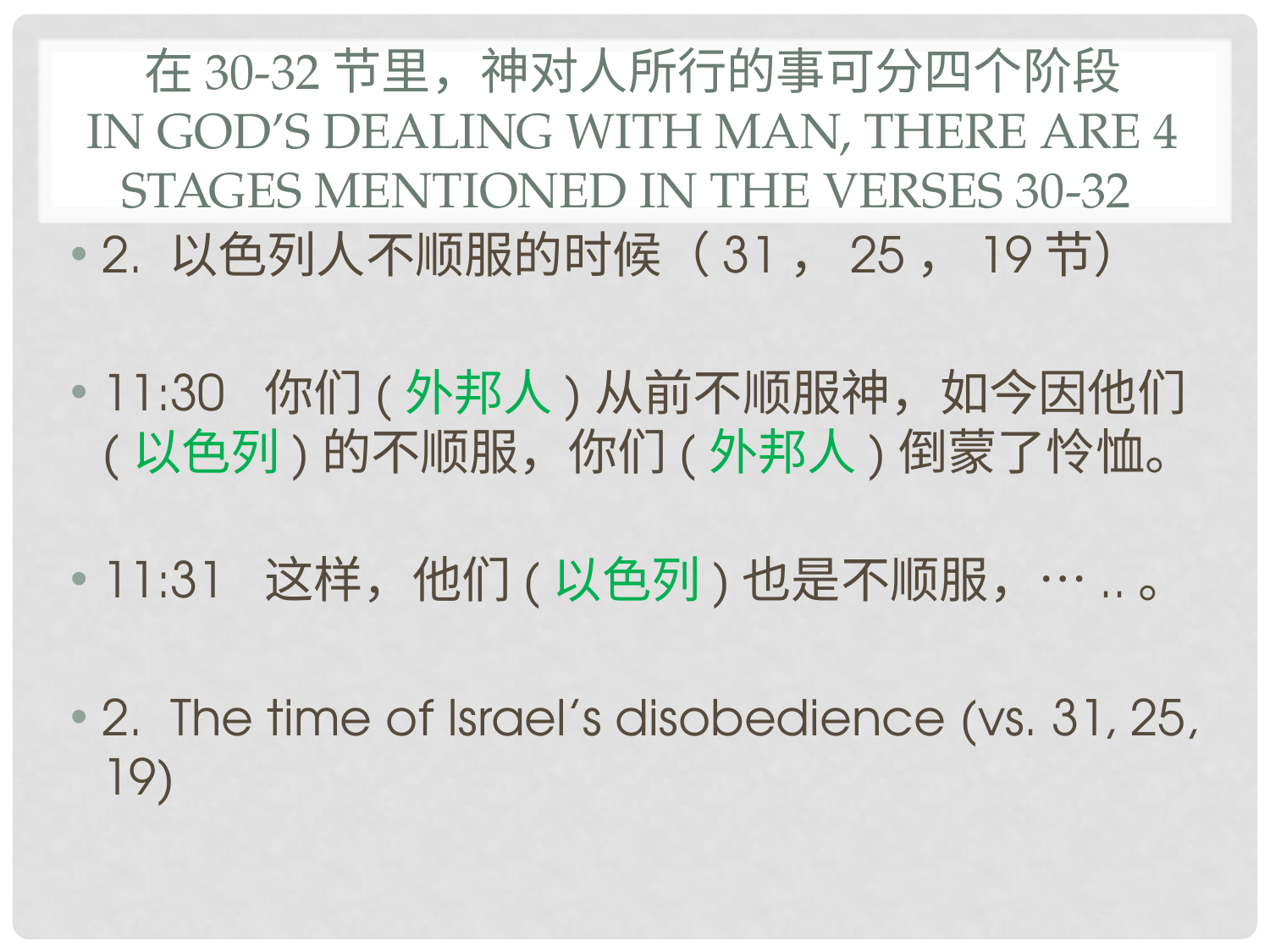

# 在30-32节里，神对人所行的事可分四个阶段 in God’s dealing with man, there are 4 stages mentioned in the verses 30-32
2. 以色列人不顺服的时候（31，25，19节）

11:30  你们(外邦人)从前不顺服神，如今因他们(以色列)的不顺服，你们(外邦人)倒蒙了怜恤。
11:31  这样，他们(以色列)也是不顺服，…..。

2.  The time of Israel’s disobedience (vs. 31, 25, 19)